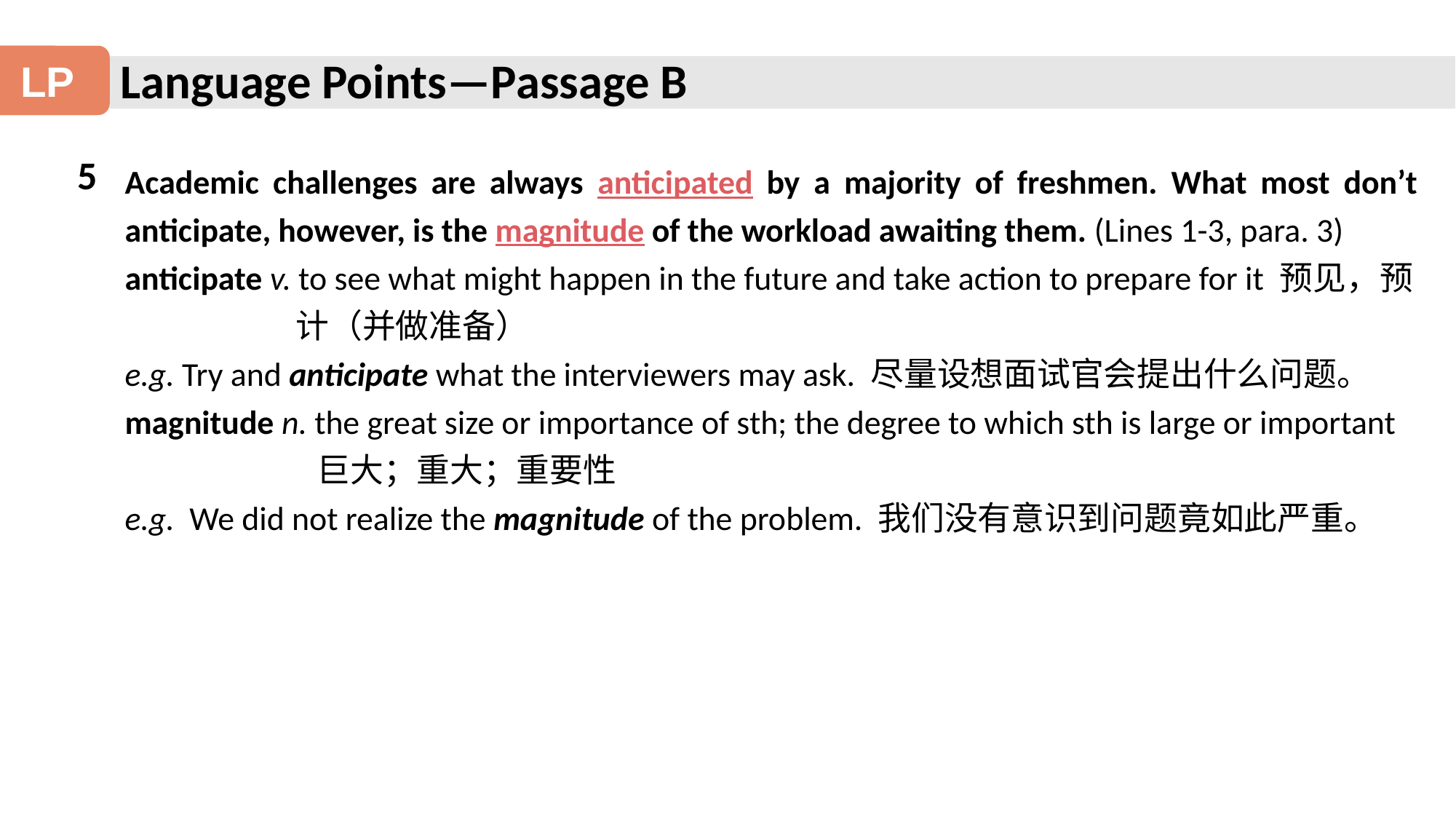

Language Points—Passage B
LP

5
Academic challenges are always anticipated by a majority of freshmen. What most don’t anticipate, however, is the magnitude of the workload awaiting them. (Lines 1-3, para. 3)
anticipate v. to see what might happen in the future and take action to prepare for it 预见，预计（并做准备）
e.g. Try and anticipate what the interviewers may ask. 尽量设想面试官会提出什么问题。
magnitude n. the great size or importance of sth; the degree to which sth is large or important 巨大；重大；重要性
e.g.  We did not realize the magnitude of the problem. 我们没有意识到问题竟如此严重。